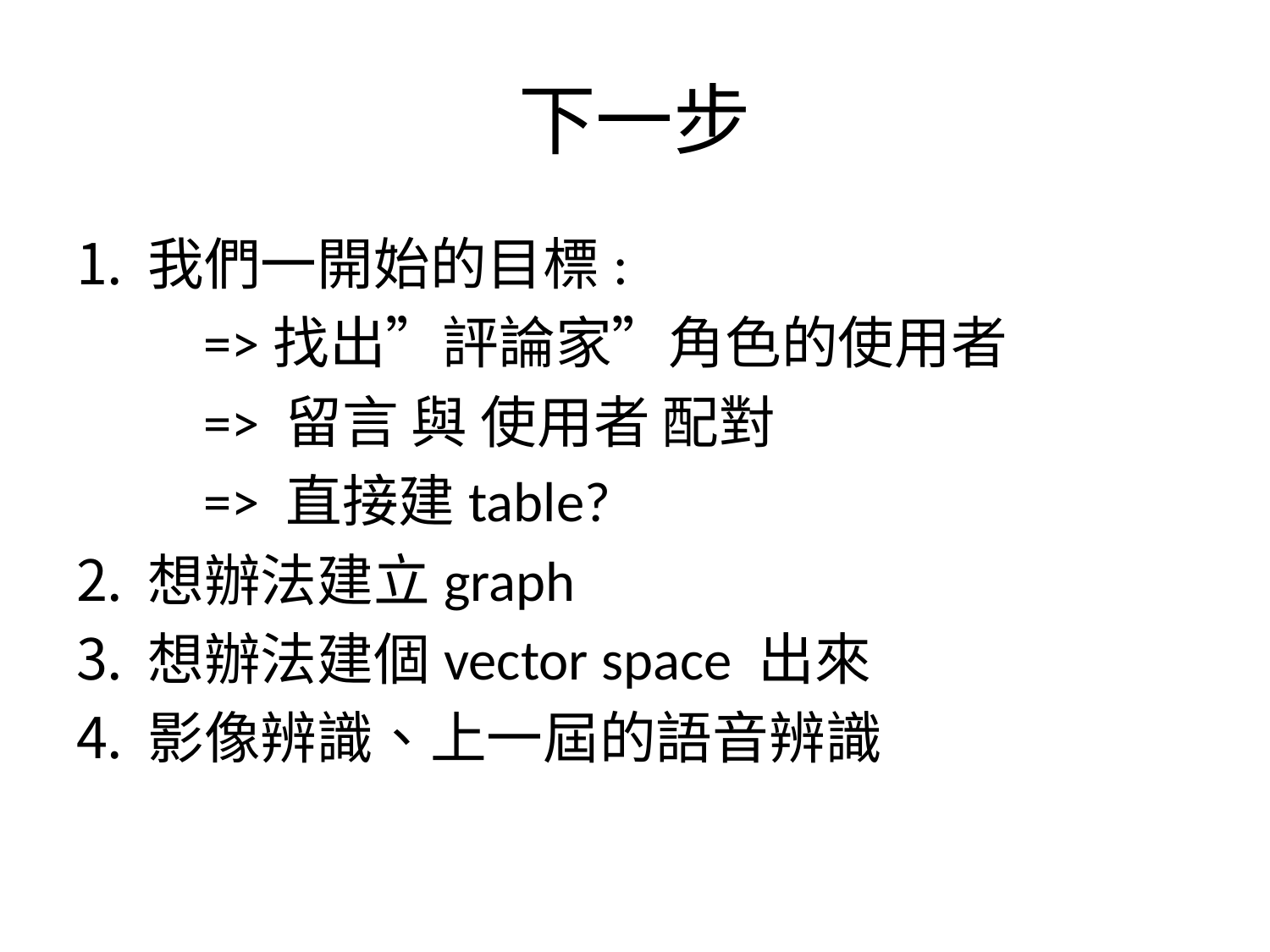

# 下一步
我們一開始的目標:
	=>找出”評論家”角色的使用者
	=> 留言 與 使用者 配對
    	=> 直接建table?
想辦法建立graph
想辦法建個vector space 出來
影像辨識、上一屆的語音辨識